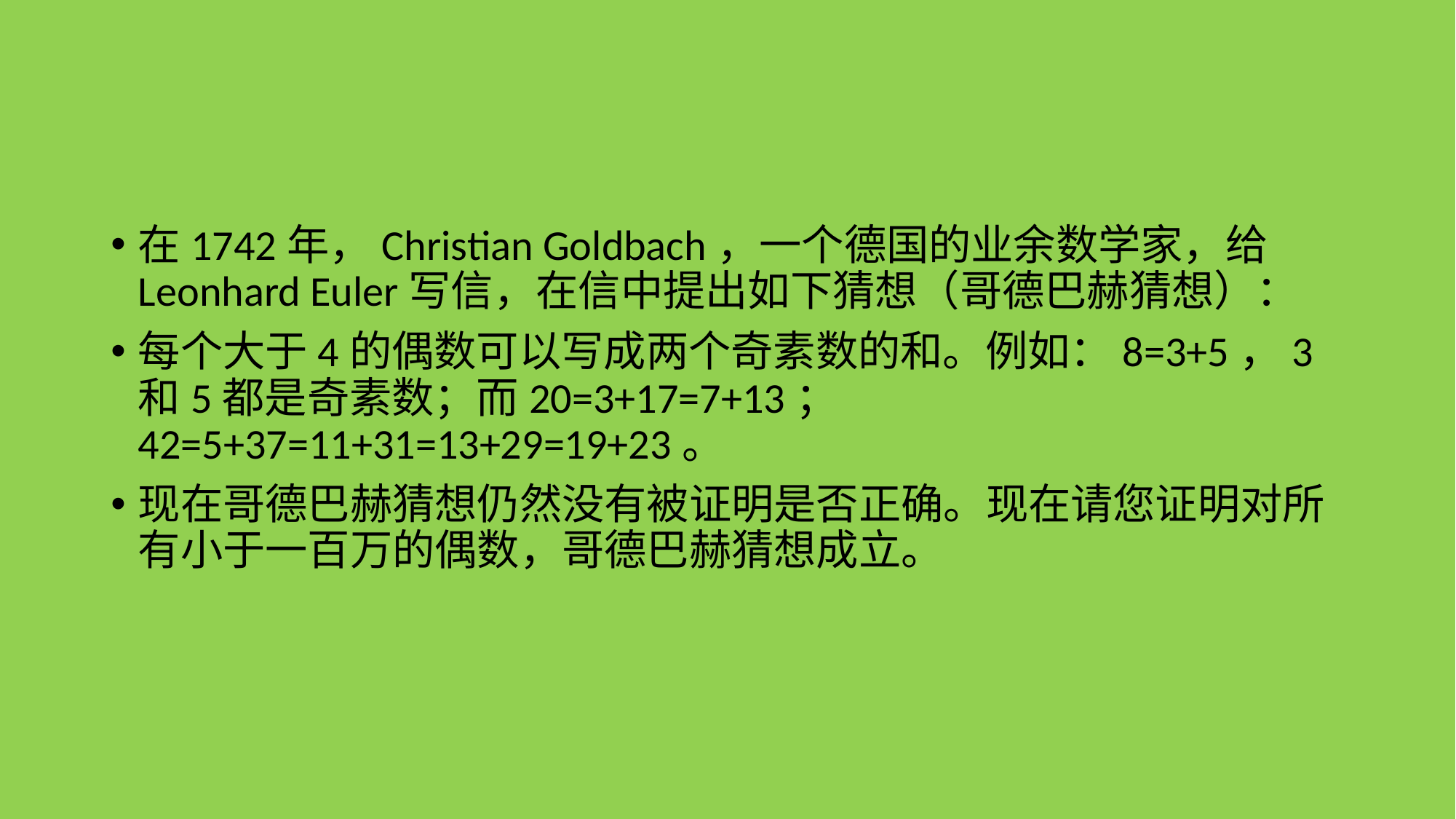

#
在1742年，Christian Goldbach，一个德国的业余数学家，给Leonhard Euler写信，在信中提出如下猜想（哥德巴赫猜想）：
每个大于4的偶数可以写成两个奇素数的和。例如：8=3+5，3和5都是奇素数；而20=3+17=7+13；42=5+37=11+31=13+29=19+23。
现在哥德巴赫猜想仍然没有被证明是否正确。现在请您证明对所有小于一百万的偶数，哥德巴赫猜想成立。